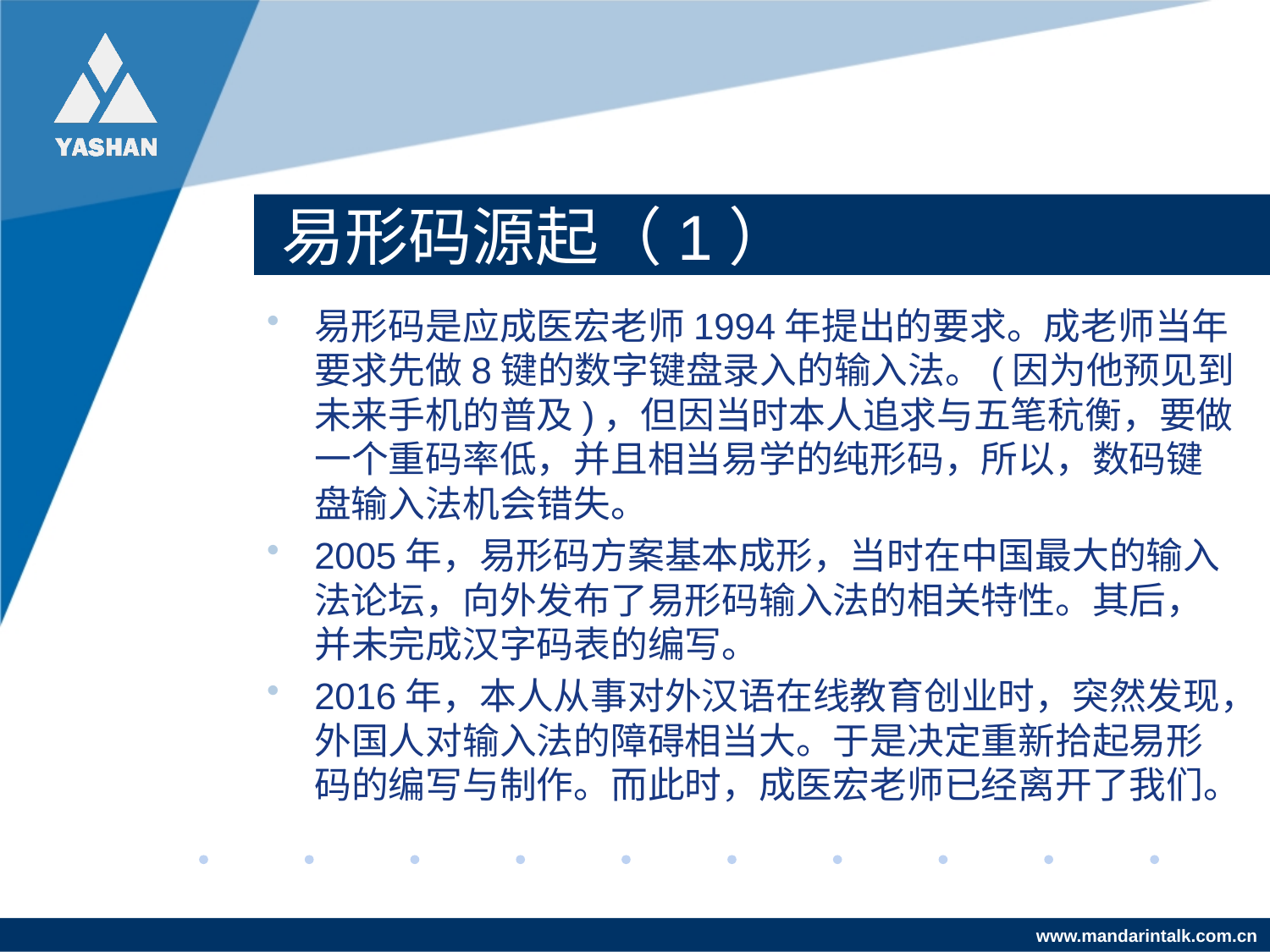

# 易形码源起（1）
易形码是应成医宏老师1994年提出的要求。成老师当年要求先做8键的数字键盘录入的输入法。(因为他预见到未来手机的普及)，但因当时本人追求与五笔秔衡，要做一个重码率低，并且相当易学的纯形码，所以，数码键盘输入法机会错失。
2005年，易形码方案基本成形，当时在中国最大的输入法论坛，向外发布了易形码输入法的相关特性。其后，并未完成汉字码表的编写。
2016年，本人从事对外汉语在线教育创业时，突然发现，外国人对输入法的障碍相当大。于是决定重新拾起易形码的编写与制作。而此时，成医宏老师已经离开了我们。